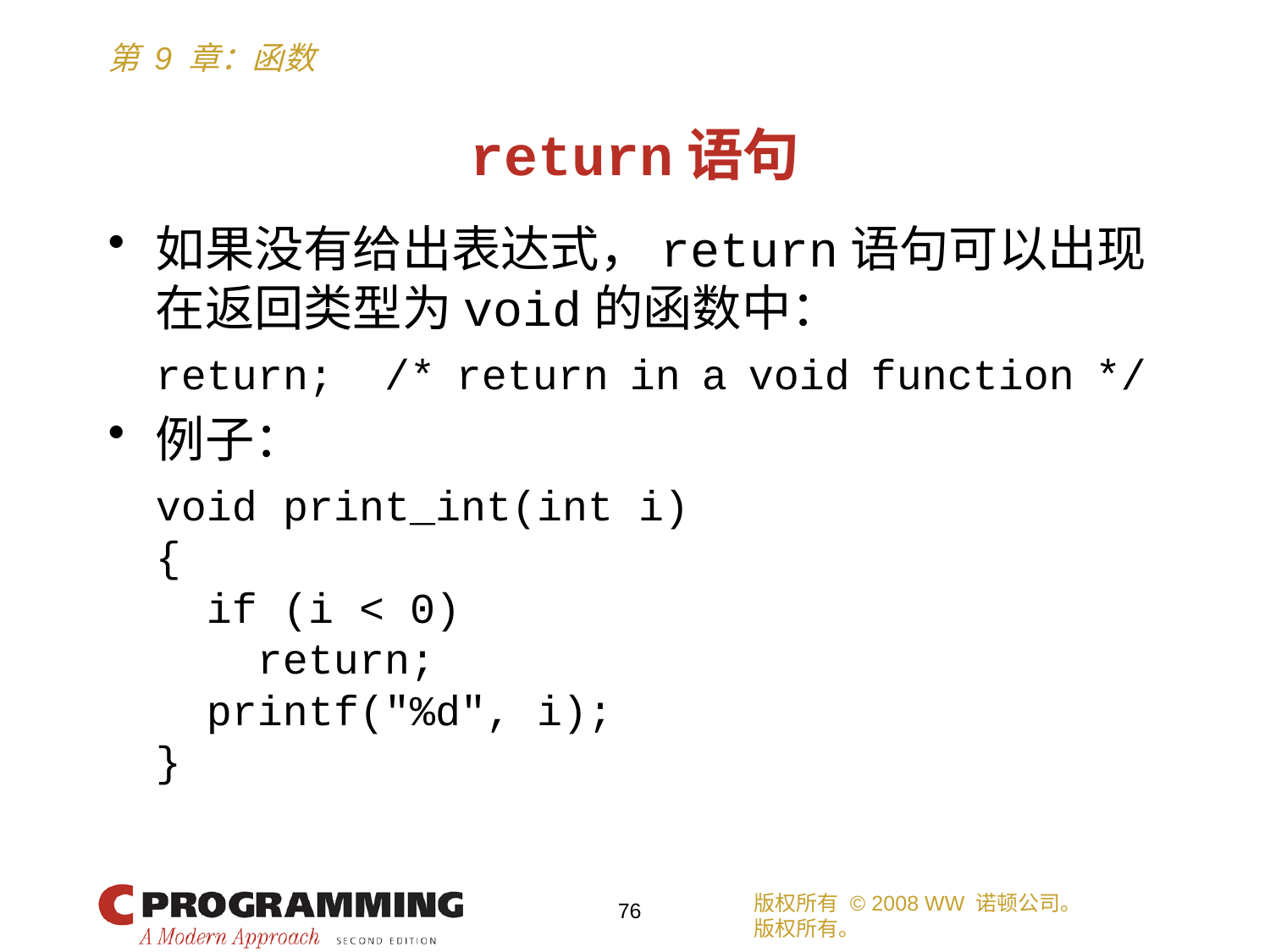

# return语句
如果没有给出表达式，return语句可以出现在返回类型为void的函数中：
	return;  /* return in a void function */
例子：
	void print_int(int i)
	{
	  if (i < 0)
	    return;
	  printf("%d", i);
	}
版权所有 © 2008 WW 诺顿公司。
版权所有。
76